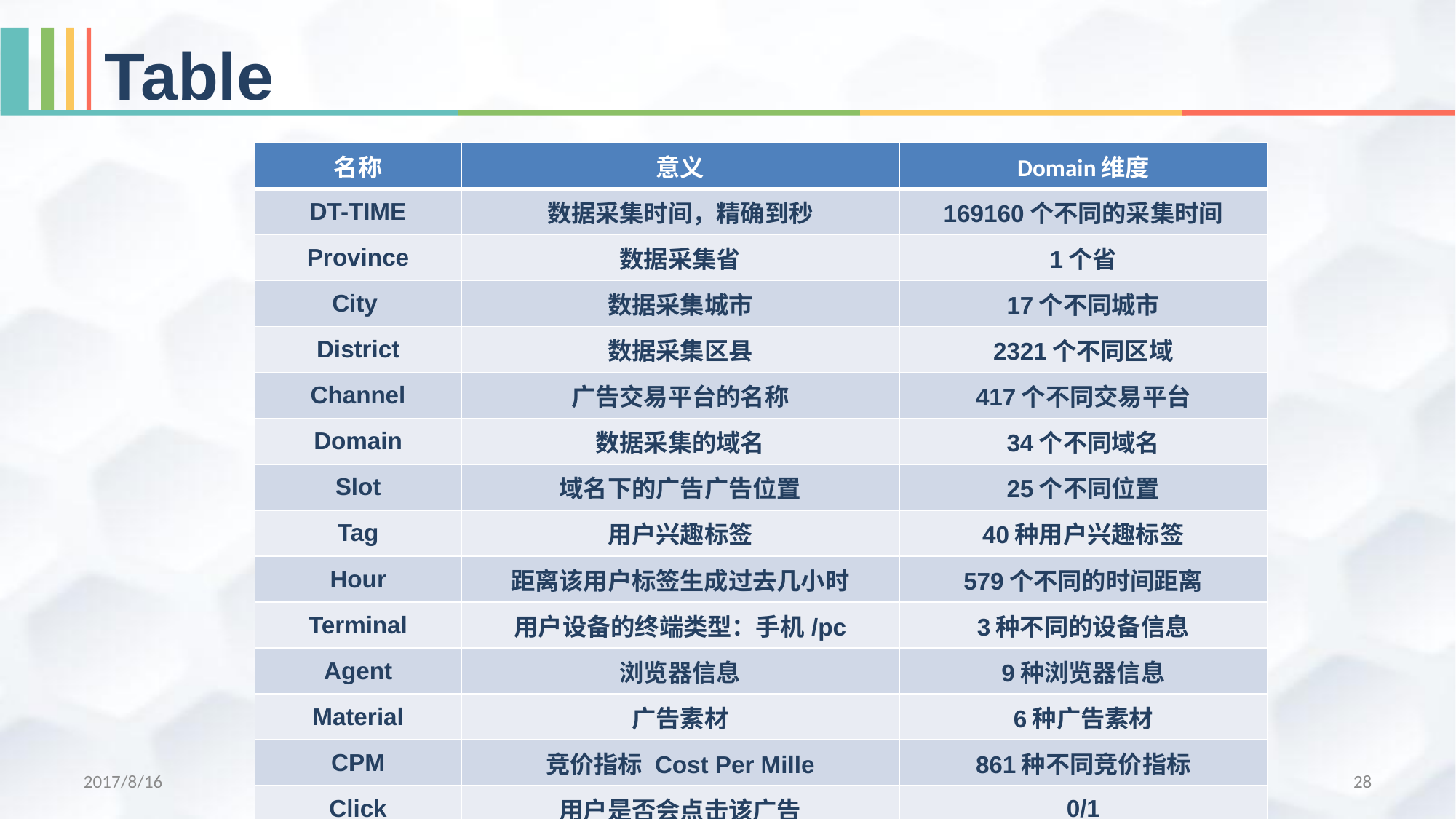

Table

| 名称 | 意义 | Domain维度 |
| --- | --- | --- |
| DT-TIME | 数据采集时间，精确到秒 | 169160个不同的采集时间 |
| Province | 数据采集省 | 1个省 |
| City | 数据采集城市 | 17个不同城市 |
| District | 数据采集区县 | 2321个不同区域 |
| Channel | 广告交易平台的名称 | 417个不同交易平台 |
| Domain | 数据采集的域名 | 34个不同域名 |
| Slot | 域名下的广告广告位置 | 25个不同位置 |
| Tag | 用户兴趣标签 | 40种用户兴趣标签 |
| Hour | 距离该用户标签生成过去几小时 | 579个不同的时间距离 |
| Terminal | 用户设备的终端类型：手机/pc | 3种不同的设备信息 |
| Agent | 浏览器信息 | 9种浏览器信息 |
| Material | 广告素材 | 6种广告素材 |
| CPM | 竞价指标 Cost Per Mille | 861种不同竞价指标 |
| Click | 用户是否会点击该广告 | 0/1 |
2017/8/16
DNN 论文报告 马一清
28